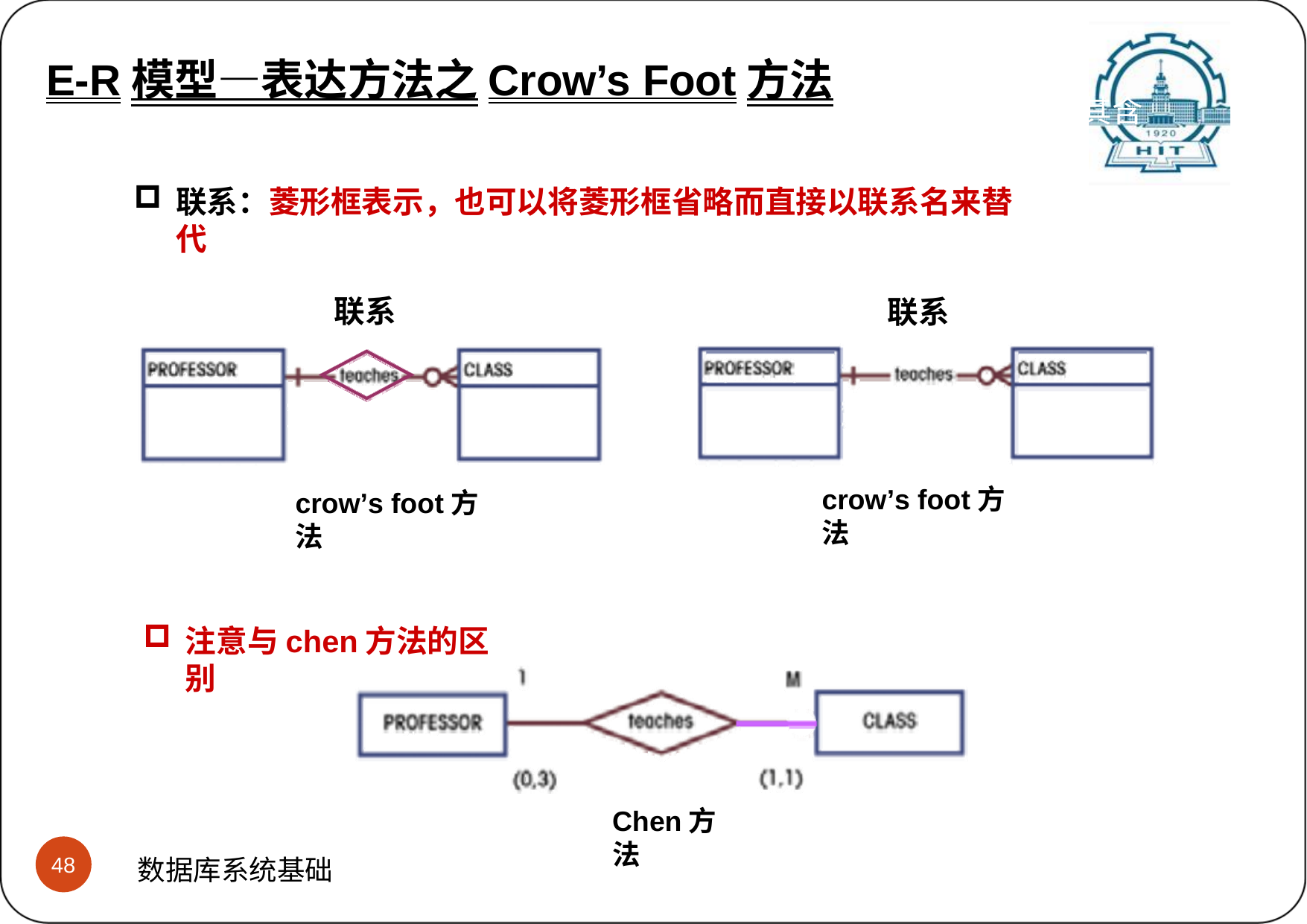

E-R模型—表达方法之Crow’s Foot方法
# E-R模型表达方法之Crow’s foot方法 (2)Crow’s foot方法的基本图元及其含义
联系：菱形框表示，也可以将菱形框省略而直接以联系名来替代
联系
联系

crow’s foot方法
crow’s foot方法
注意与chen方法的区别

Chen方法